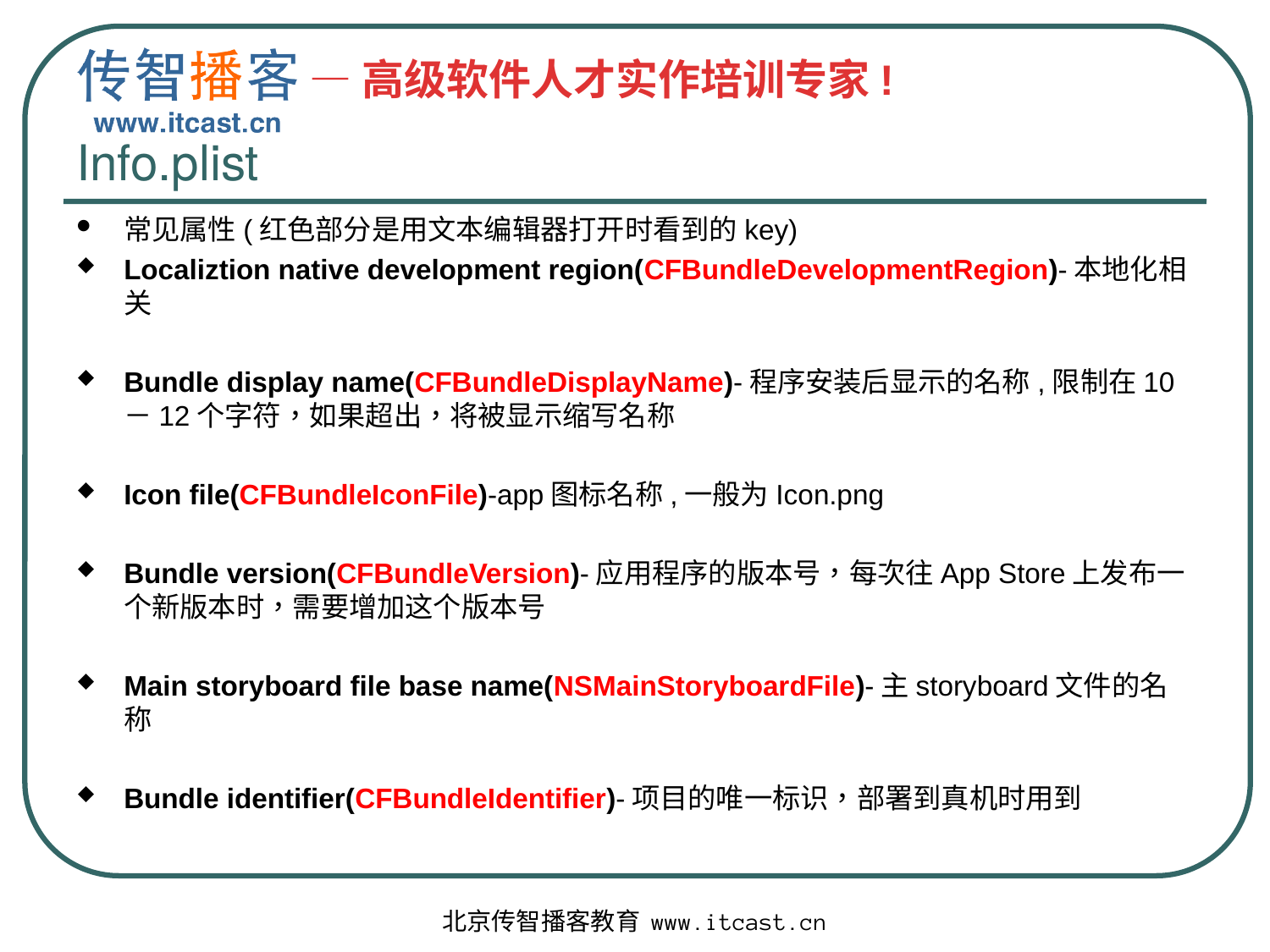

# Info.plist
常见属性(红色部分是用文本编辑器打开时看到的key)
Localiztion native development region(CFBundleDevelopmentRegion)-本地化相关

Bundle display name(CFBundleDisplayName)-程序安装后显示的名称,限制在10－12个字符，如果超出，将被显示缩写名称

Icon file(CFBundleIconFile)-app图标名称,一般为Icon.png

Bundle version(CFBundleVersion)-应用程序的版本号，每次往App Store上发布一个新版本时，需要增加这个版本号

Main storyboard file base name(NSMainStoryboardFile)-主storyboard文件的名称

Bundle identifier(CFBundleIdentifier)-项目的唯一标识，部署到真机时用到